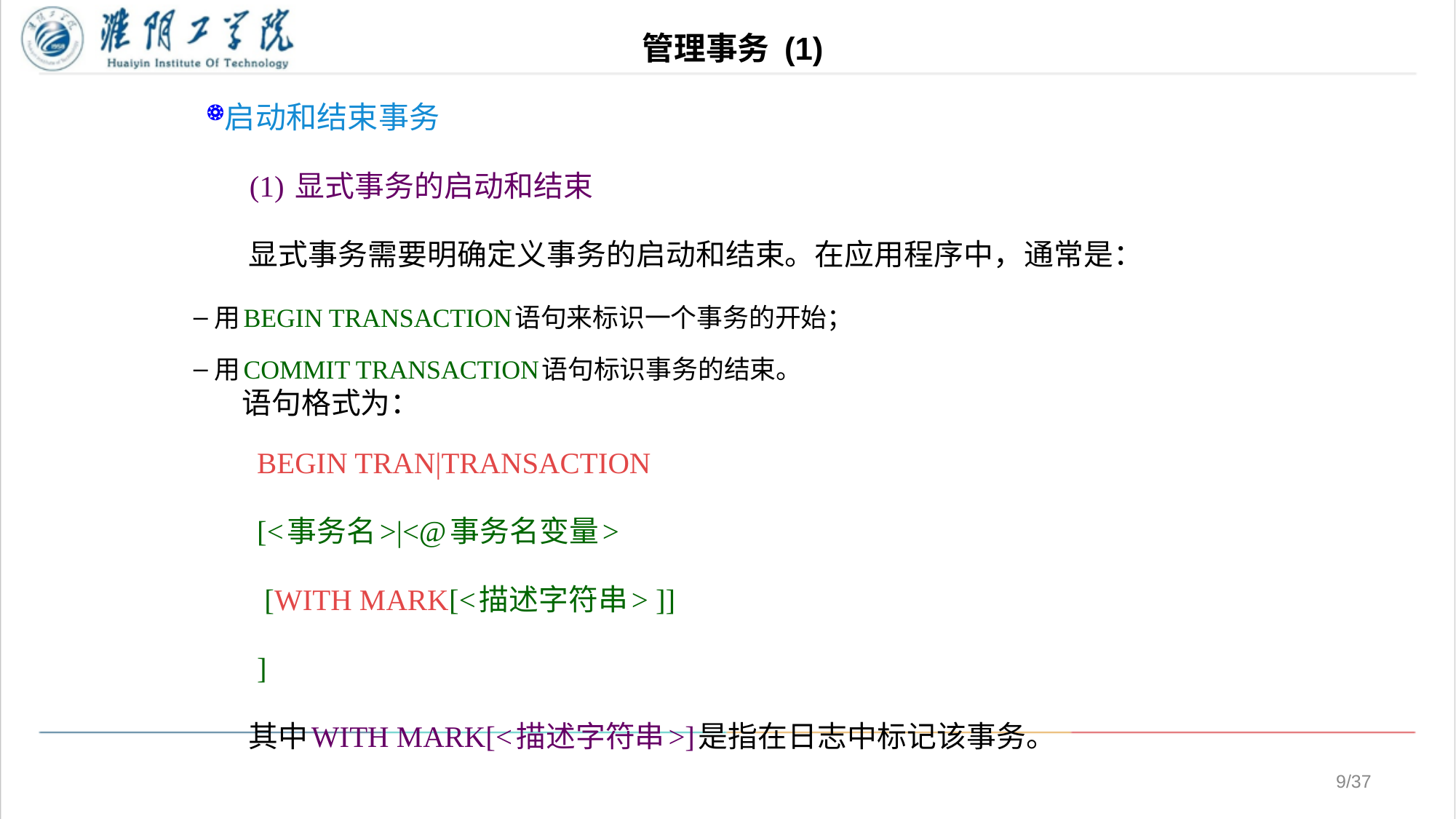

# 管理事务 (1)
 启动和结束事务
      (1) 显式事务的启动和结束
      显式事务需要明确定义事务的启动和结束。在应用程序中，通常是：
  用BEGIN TRANSACTION语句来标识一个事务的开始；
  用COMMIT TRANSACTION语句标识事务的结束。
     语句格式为：
       BEGIN TRAN|TRANSACTION
       [<事务名>|<@事务名变量>
        [WITH MARK[<描述字符串> ]]
       ]
      其中WITH MARK[<描述字符串>]是指在日志中标记该事务。

9/37